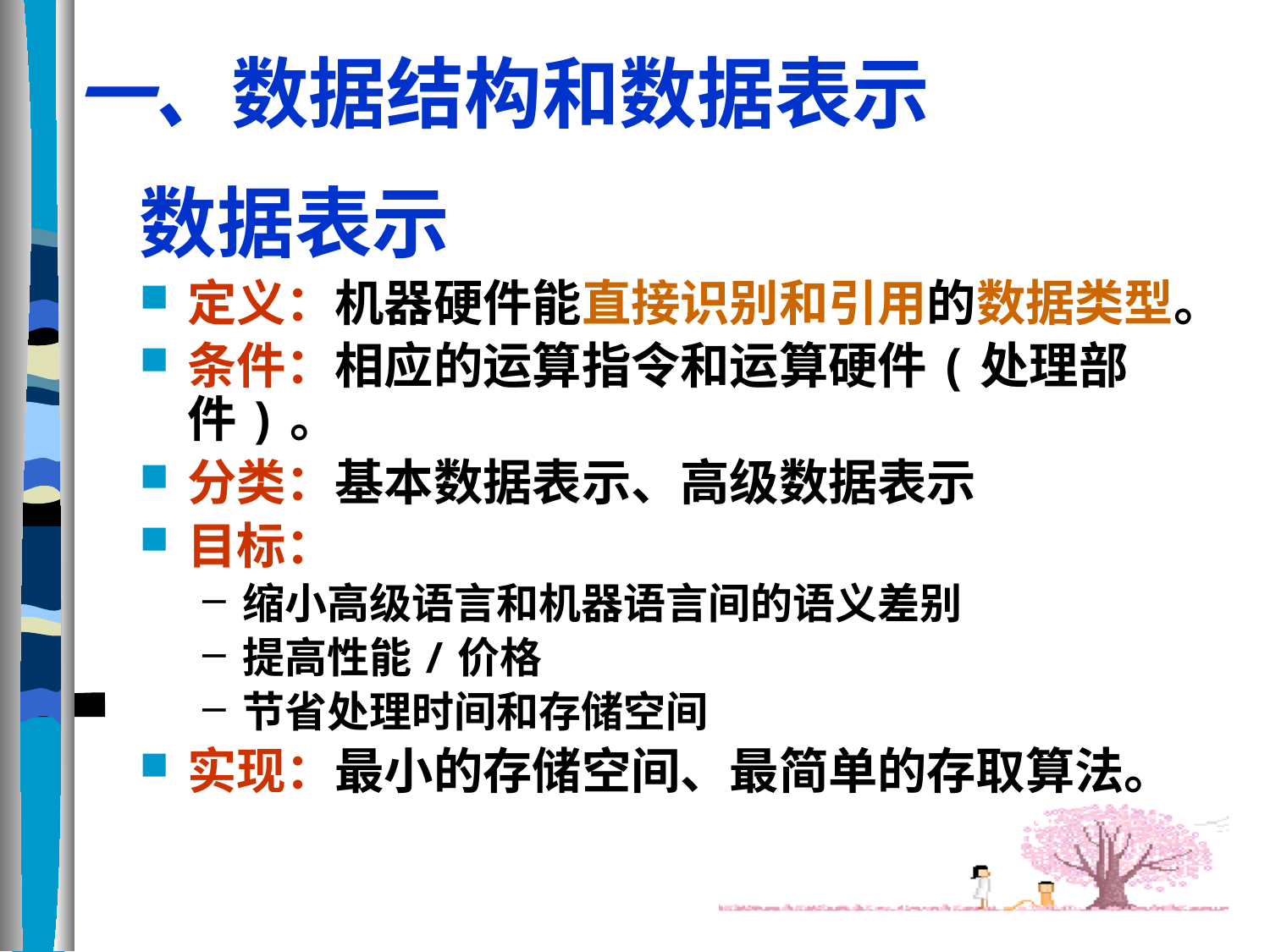

# 一、数据结构和数据表示
数据表示
定义：机器硬件能直接识别和引用的数据类型。
条件：相应的运算指令和运算硬件(处理部件)。
分类：基本数据表示、高级数据表示
目标：
缩小高级语言和机器语言间的语义差别
提高性能/价格
节省处理时间和存储空间
实现：最小的存储空间、最简单的存取算法。